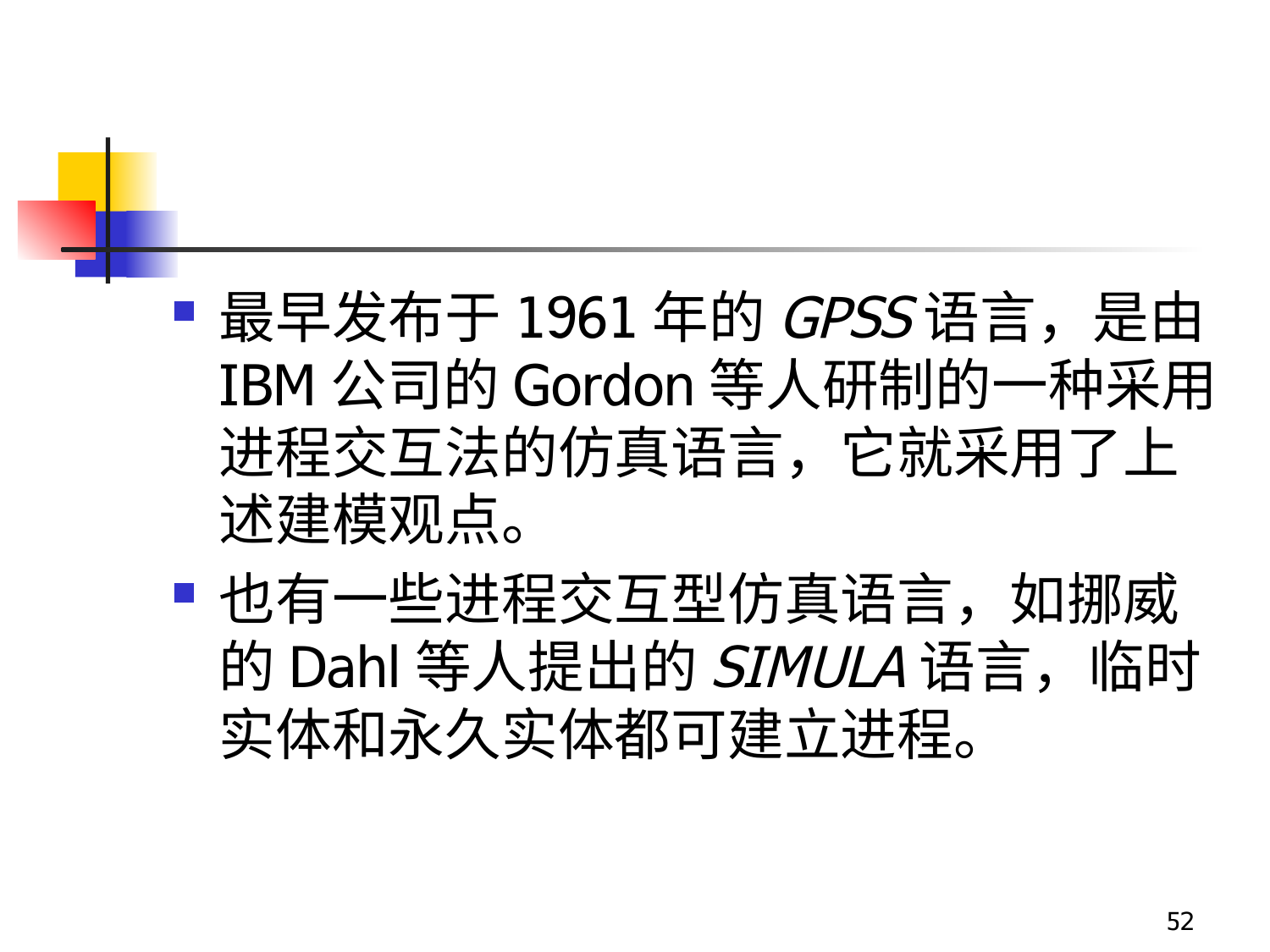

#
最早发布于1961年的GPSS语言，是由IBM公司的Gordon等人研制的一种采用进程交互法的仿真语言，它就采用了上述建模观点。
也有一些进程交互型仿真语言，如挪威的Dahl等人提出的SIMULA语言，临时实体和永久实体都可建立进程。

52